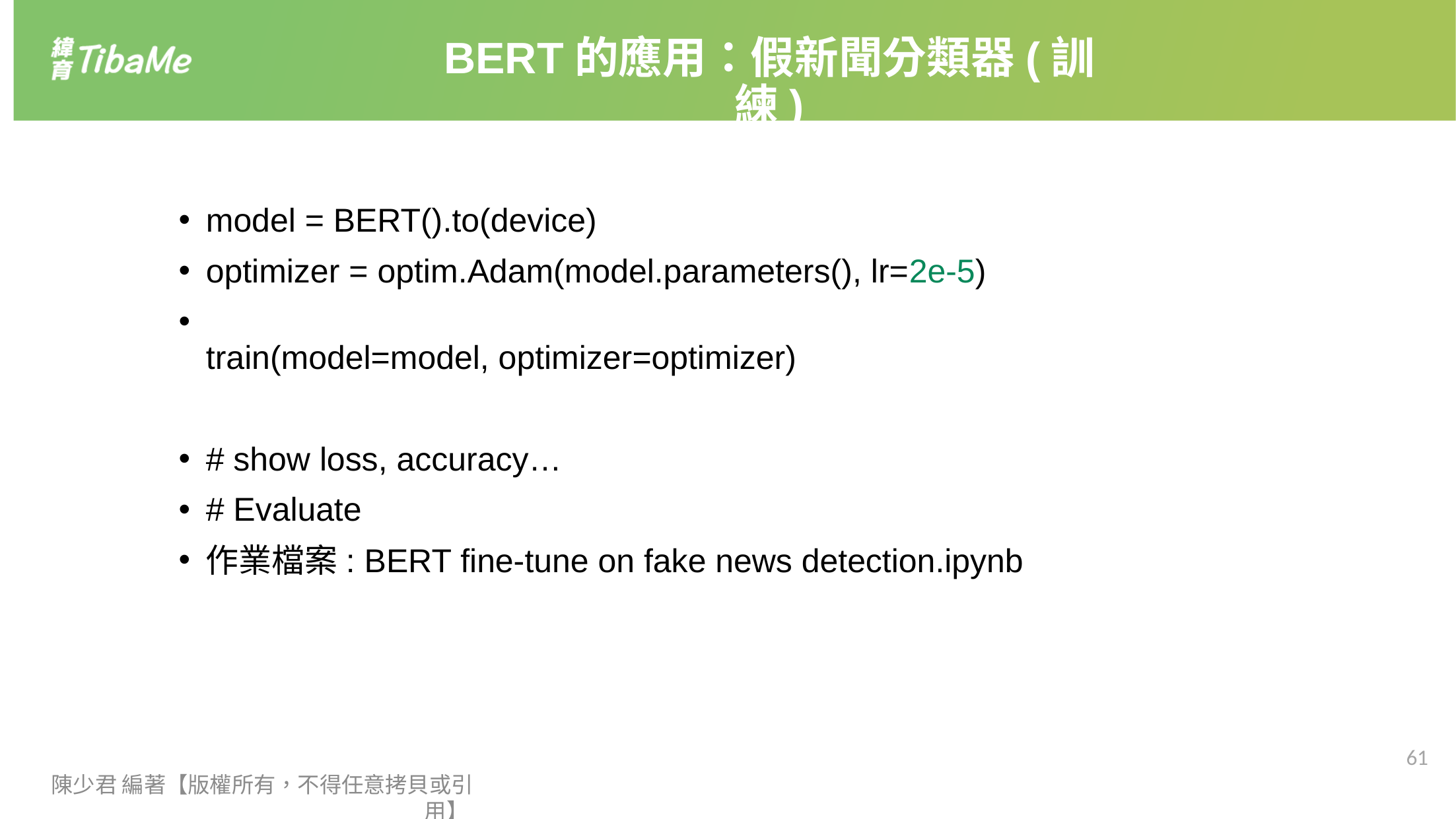

BERT的應用：假新聞分類器(訓練)
model = BERT().to(device)
optimizer = optim.Adam(model.parameters(), lr=2e-5)
train(model=model, optimizer=optimizer)

# show loss, accuracy…
# Evaluate
作業檔案: BERT fine-tune on fake news detection.ipynb